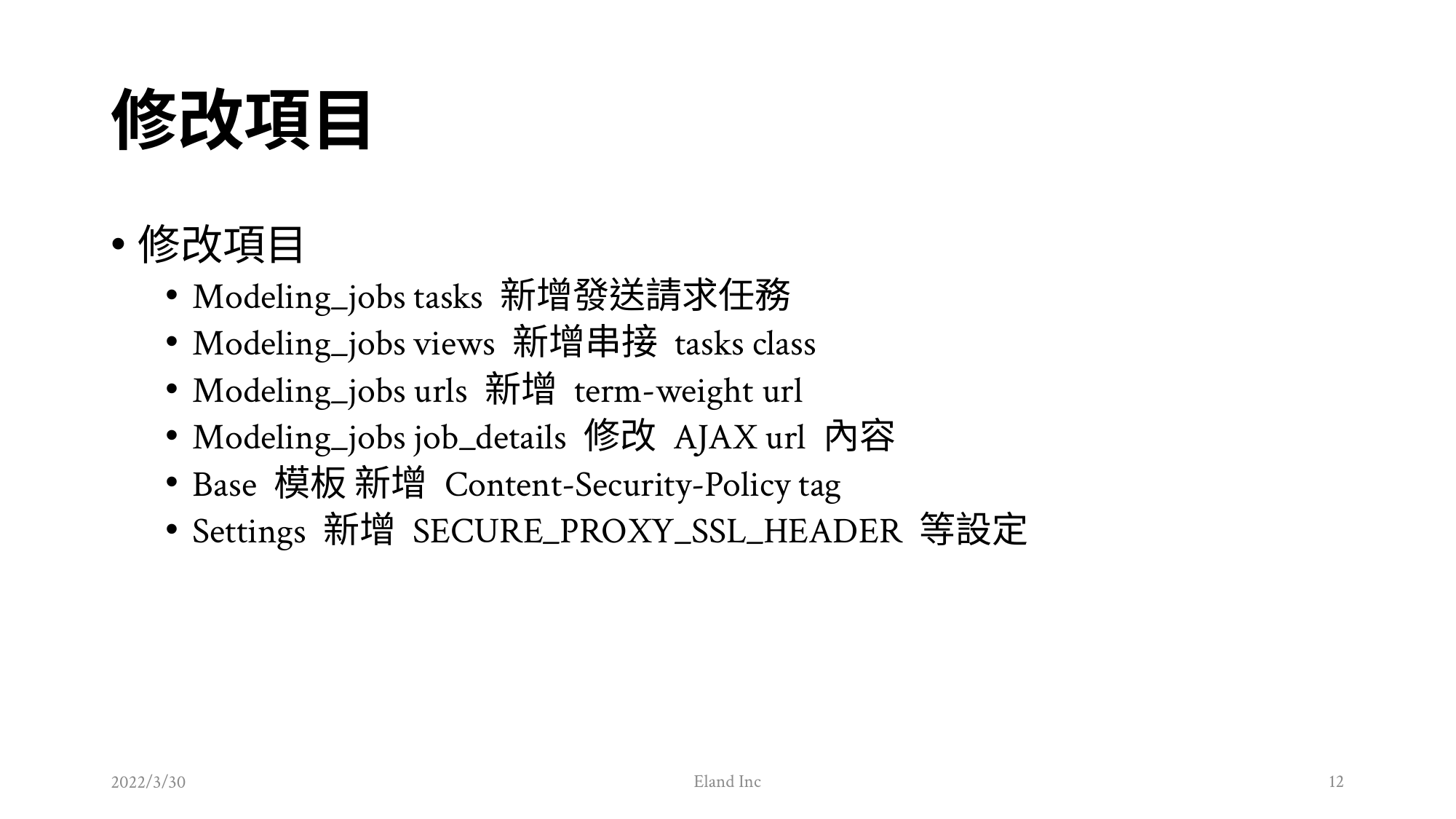

# 修改項目
修改項目
Modeling_jobs tasks 新增發送請求任務
Modeling_jobs views 新增串接 tasks class
Modeling_jobs urls 新增 term-weight url
Modeling_jobs job_details 修改 AJAX url 內容
Base 模板 新增 Content-Security-Policy tag
Settings 新增 SECURE_PROXY_SSL_HEADER 等設定

2022/3/30
Eland Inc
12